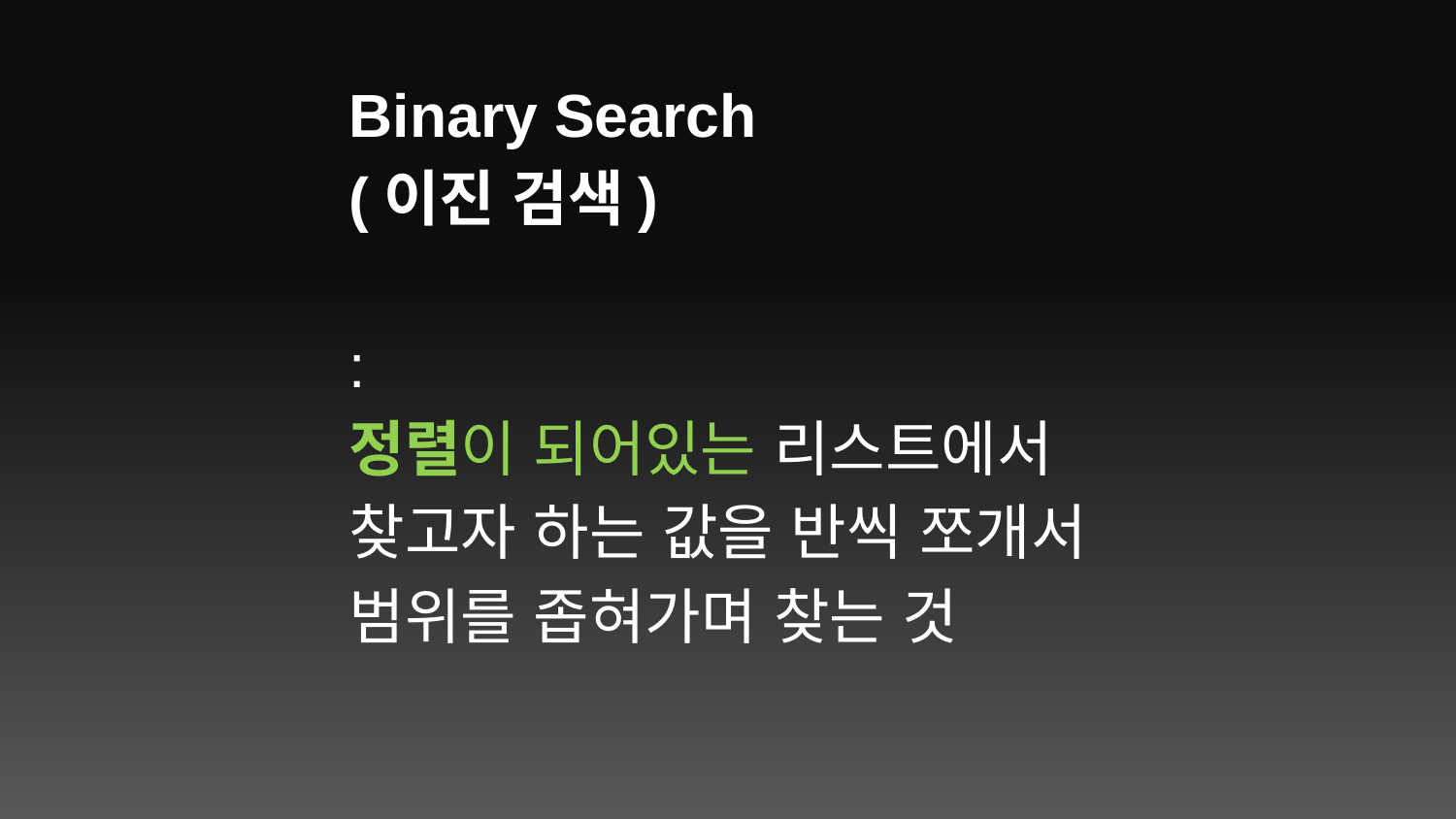

Binary Search
(이진 검색)

:
정렬이 되어있는 리스트에서 찾고자 하는 값을 반씩 쪼개서 범위를 좁혀가며 찾는 것